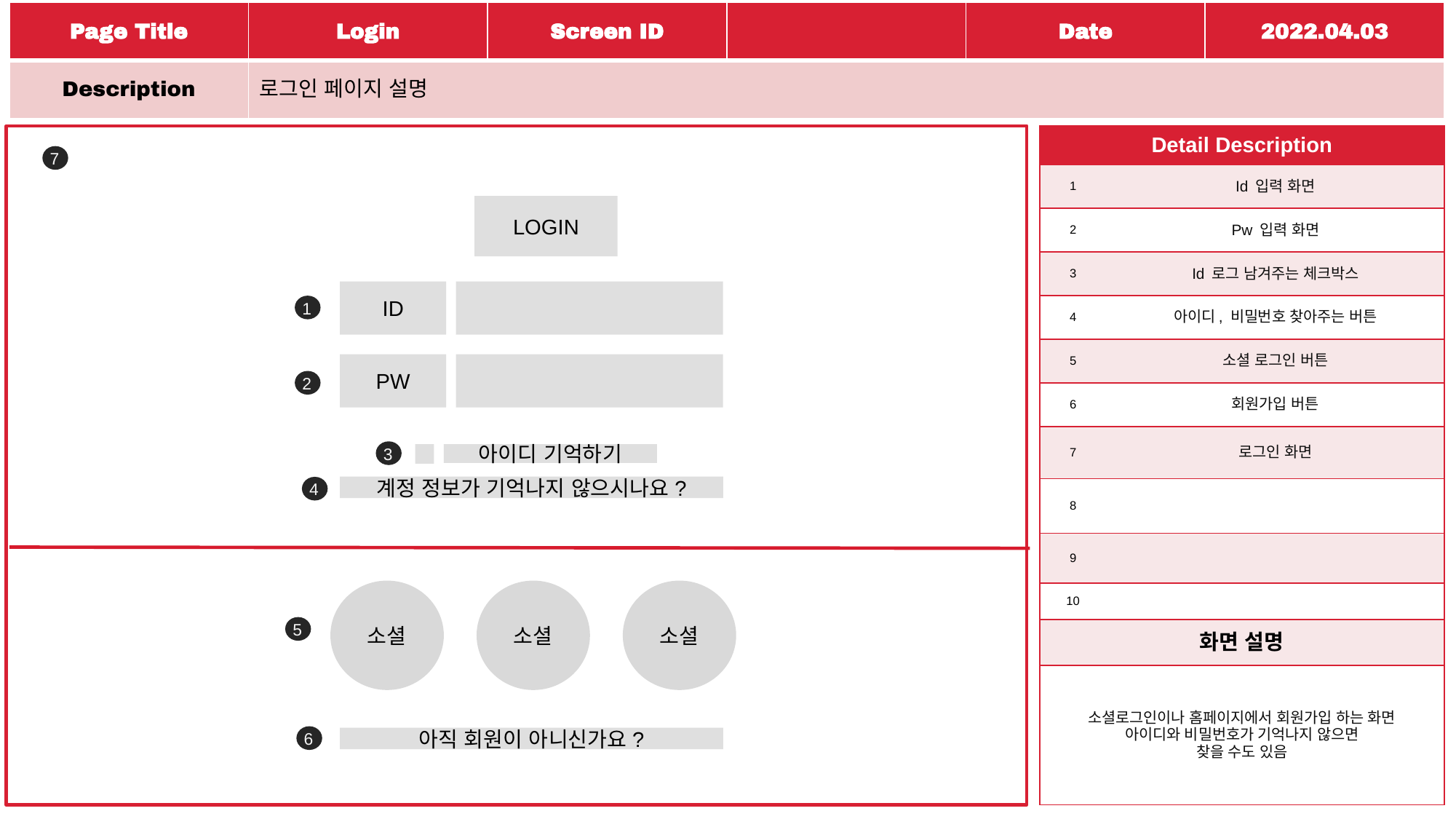

| Page Title | Login | Screen ID |  | Date | 2022.04.03 |
| --- | --- | --- | --- | --- | --- |
| Description | 로그인 페이지 설명 |  |  |  |  |

| Detail Description |  |
| --- | --- |
| 1 | Id 입력 화면 |
| 2 | Pw 입력 화면 |
| 3 | Id 로그 남겨주는 체크박스 |
| 4 | 아이디, 비밀번호 찾아주는 버튼 |
| 5 | 소셜 로그인 버튼 |
| 6 | 회원가입 버튼 |
| 7 | 로그인 화면 |
| 8 |  |
| 9 |  |
| 10 |  |
| 화면 설명 |  |
| 소셜로그인이나 홈페이지에서 회원가입 하는 화면 아이디와 비밀번호가 기억나지 않으면 찾을 수도 있음 |  |
7

LOGIN
ID

1

PW

2

3

아이디 기억하기

4

계정 정보가 기억나지 않으시나요?
소셜
소셜
소셜
5

6

아직 회원이 아니신가요?